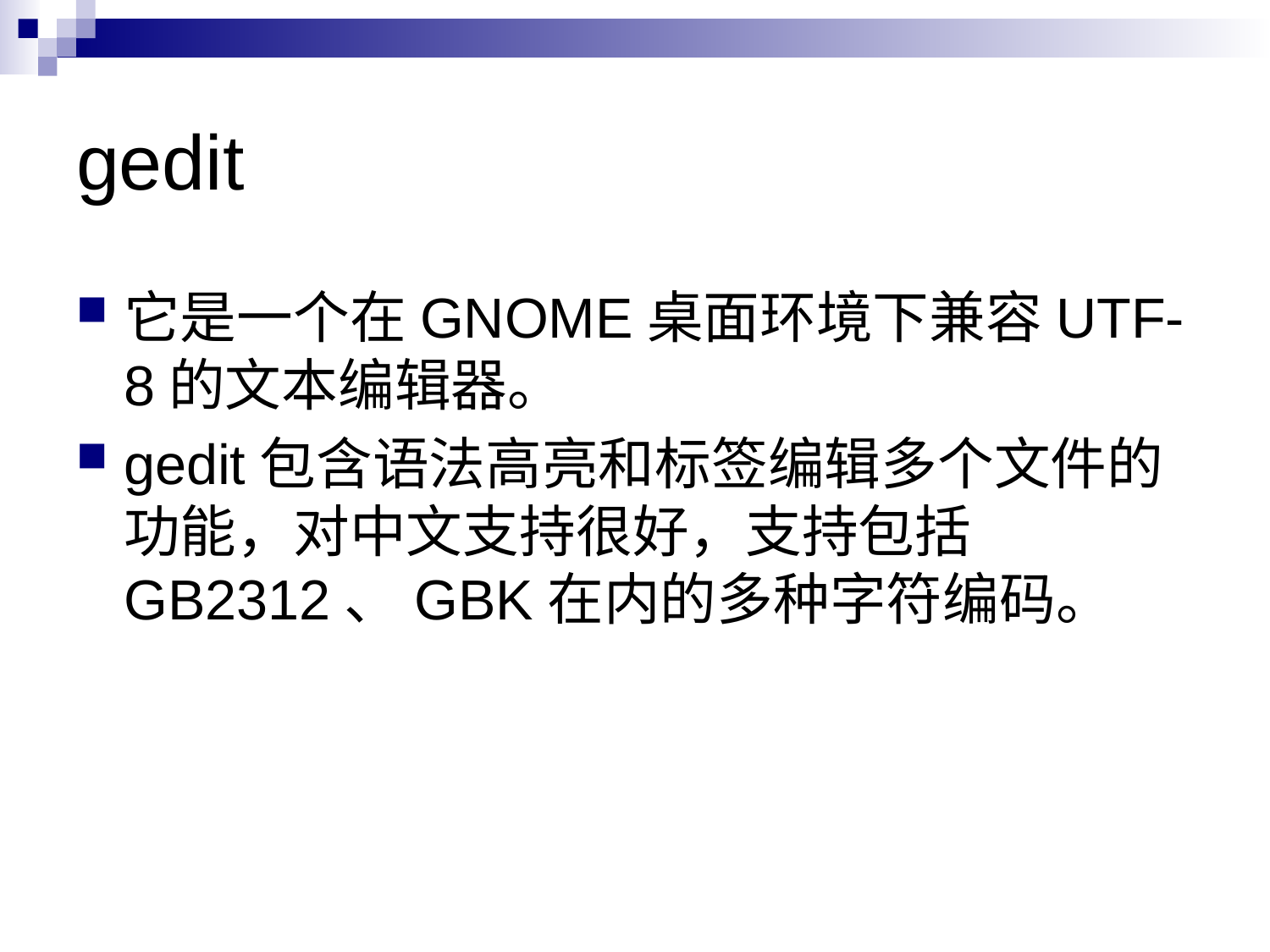

# gedit
它是一个在GNOME桌面环境下兼容UTF-8的文本编辑器。
gedit包含语法高亮和标签编辑多个文件的功能，对中文支持很好，支持包括GB2312、GBK在内的多种字符编码。